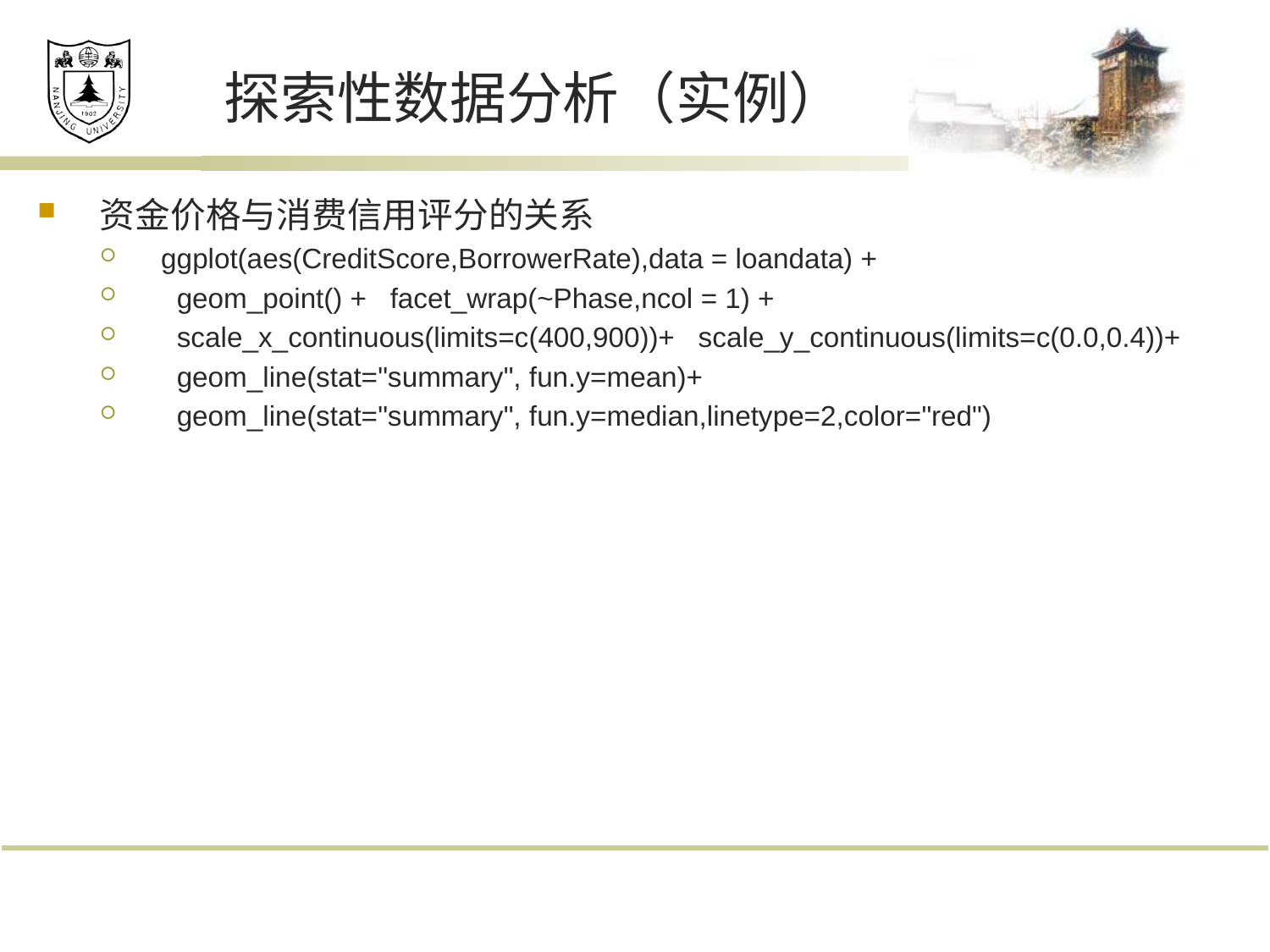

# 探索性数据分析（实例）
资金价格与消费信用评分的关系
ggplot(aes(CreditScore,BorrowerRate),data = loandata) +
  geom_point() +   facet_wrap(~Phase,ncol = 1) +
  scale_x_continuous(limits=c(400,900))+   scale_y_continuous(limits=c(0.0,0.4))+
  geom_line(stat="summary", fun.y=mean)+
  geom_line(stat="summary", fun.y=median,linetype=2,color="red")